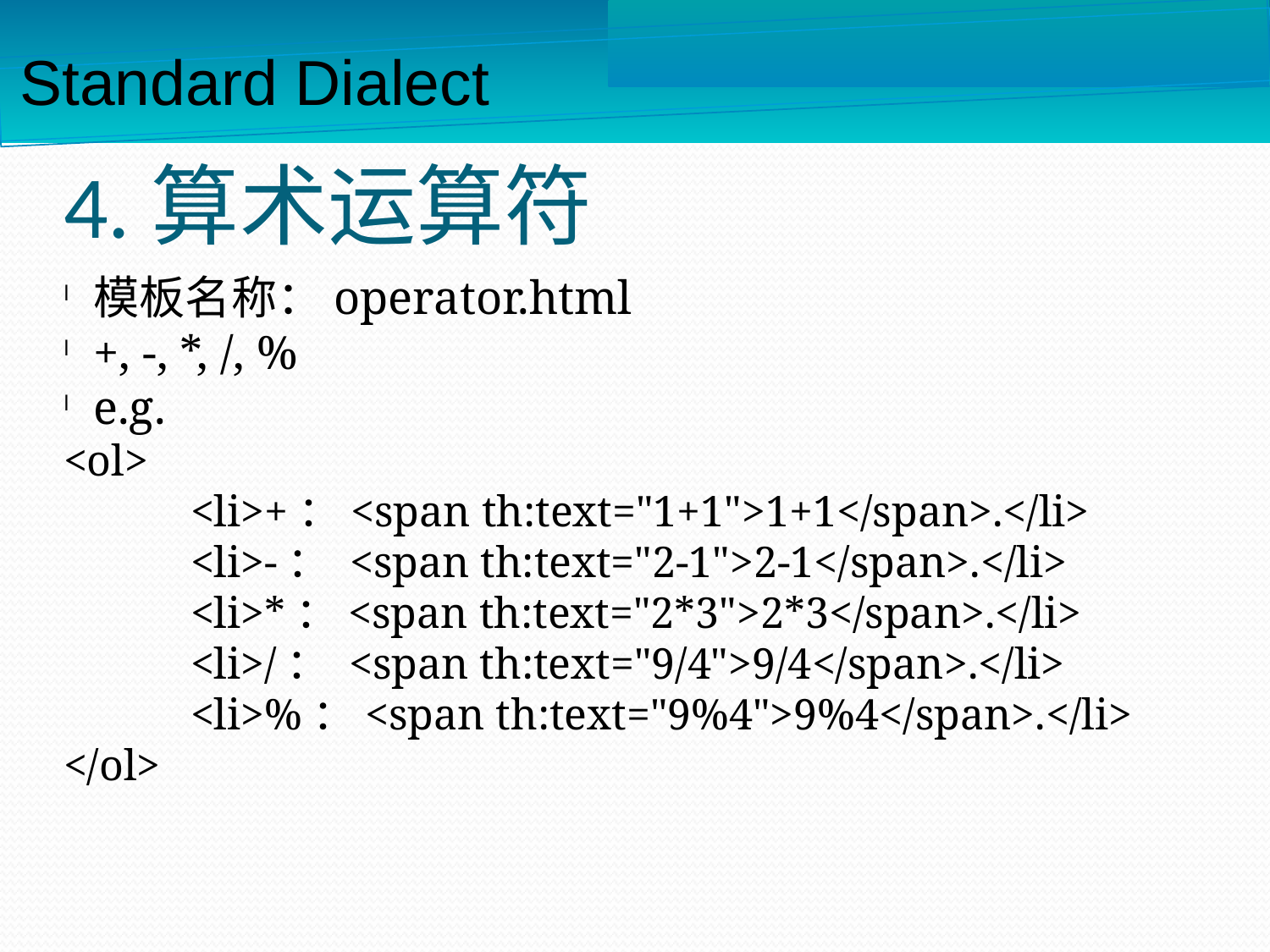

Standard Dialect
4.算术运算符
模板名称：operator.html
+, -, *, /, %
e.g.
<ol>
	<li>+：<span th:text="1+1">1+1</span>.</li>
	<li>-： <span th:text="2-1">2-1</span>.</li>
	<li>*：<span th:text="2*3">2*3</span>.</li>
	<li>/： <span th:text="9/4">9/4</span>.</li>
	<li>%：<span th:text="9%4">9%4</span>.</li>
</ol>